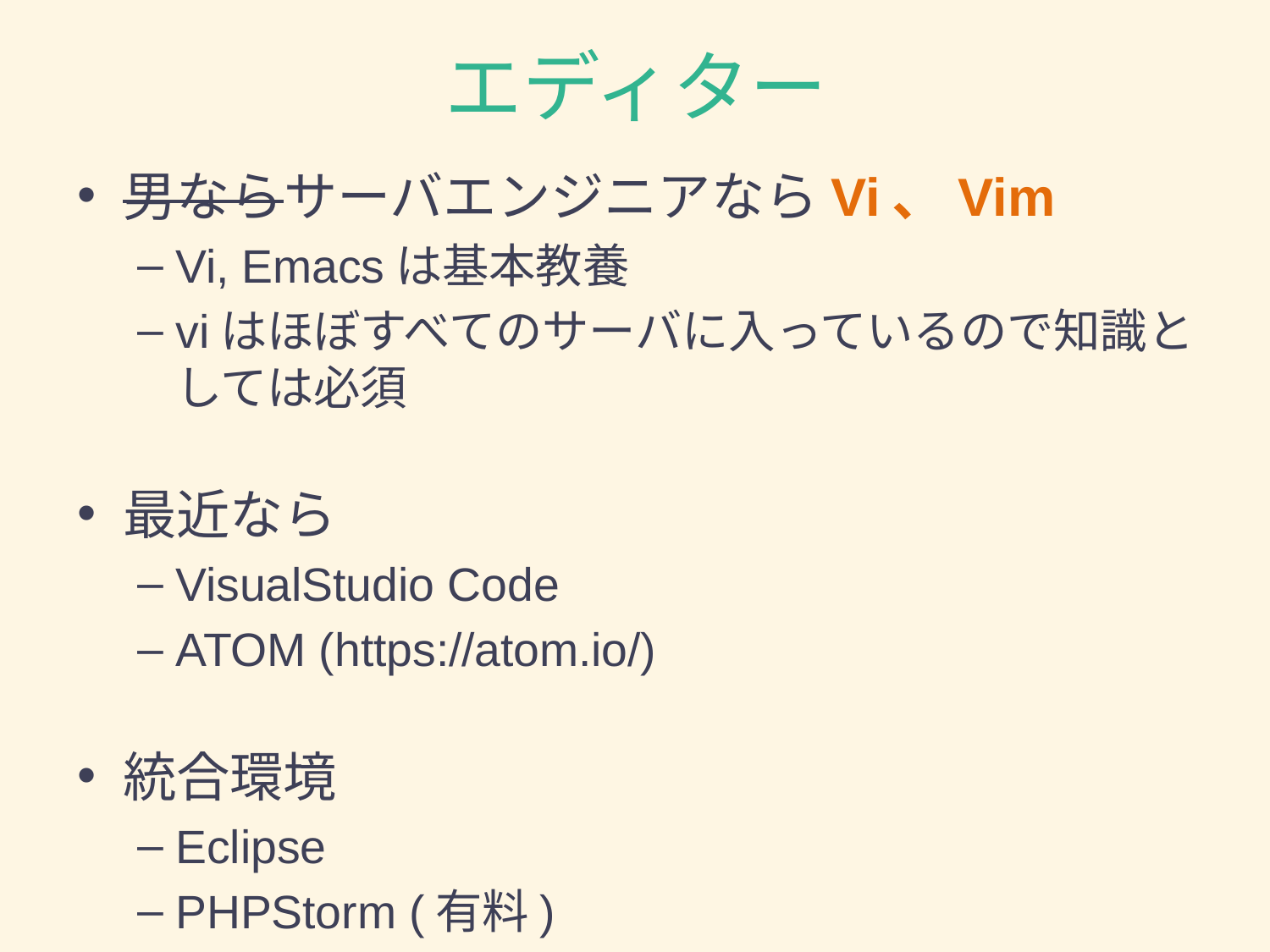

# エディター
男ならサーバエンジニアならVi、Vim
Vi, Emacsは基本教養
viはほぼすべてのサーバに入っているので知識としては必須
最近なら
VisualStudio Code
ATOM (https://atom.io/)
統合環境
Eclipse
PHPStorm (有料)